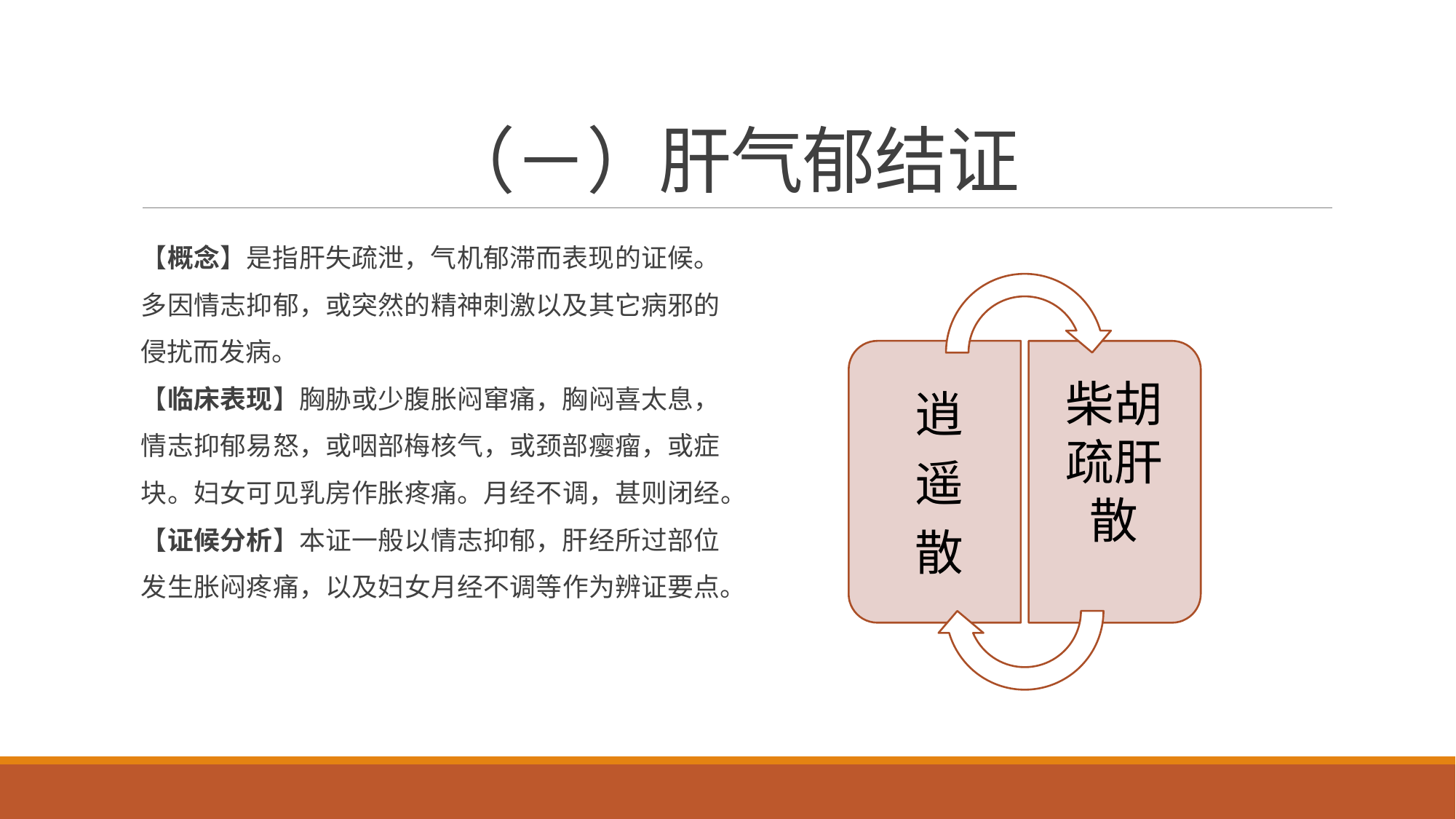

# （－）肝气郁结证
【概念】是指肝失疏泄，气机郁滞而表现的证候。多因情志抑郁，或突然的精神刺激以及其它病邪的侵扰而发病。
【临床表现】胸胁或少腹胀闷窜痛，胸闷喜太息，情志抑郁易怒，或咽部梅核气，或颈部瘿瘤，或症块。妇女可见乳房作胀疼痛。月经不调，甚则闭经。
【证候分析】本证一般以情志抑郁，肝经所过部位发生胀闷疼痛，以及妇女月经不调等作为辨证要点。
逍
遥
散
柴胡疏肝散